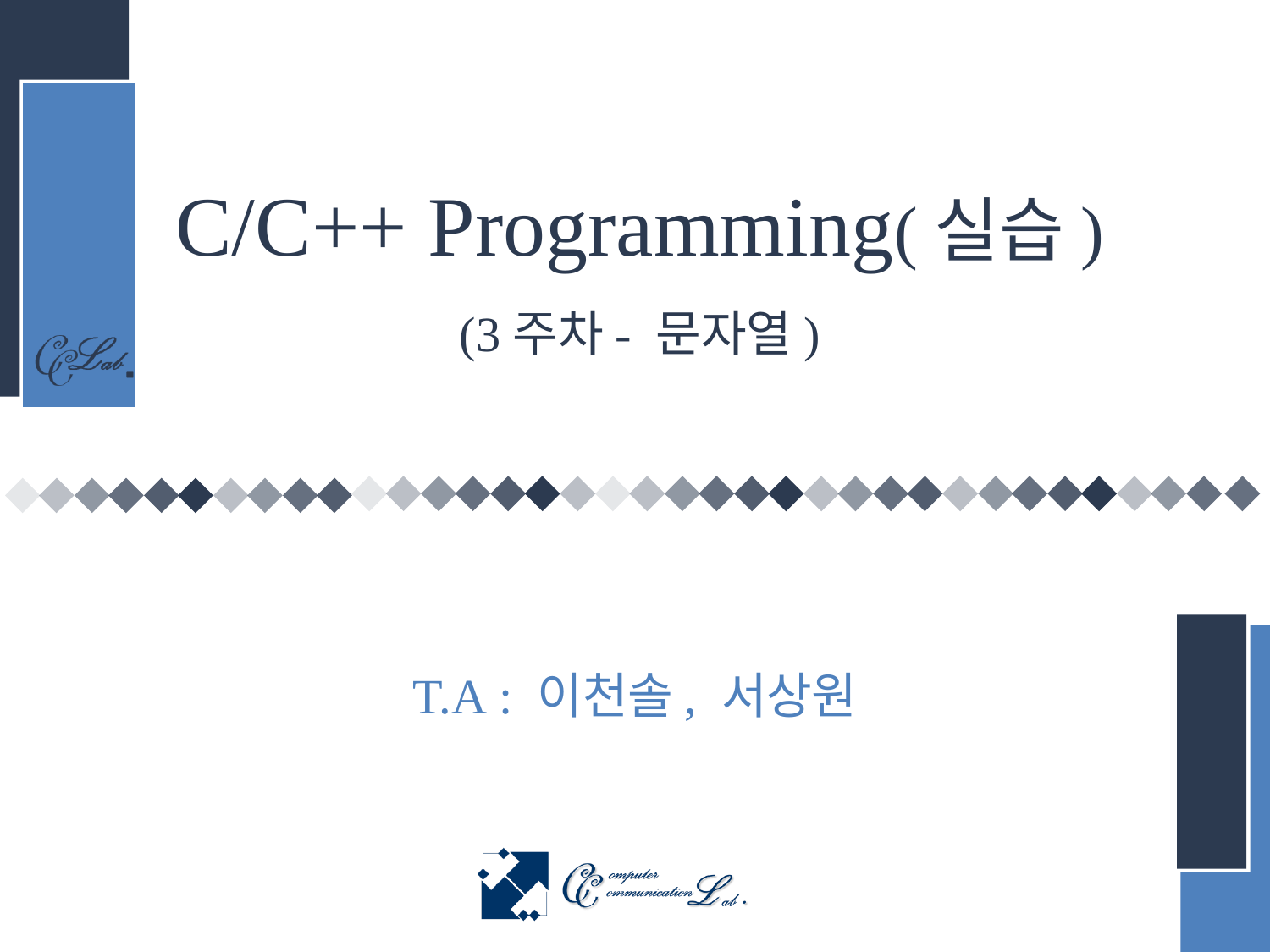

# C/C++ Programming(실습) (3주차- 문자열)
T.A : 이천솔, 서상원